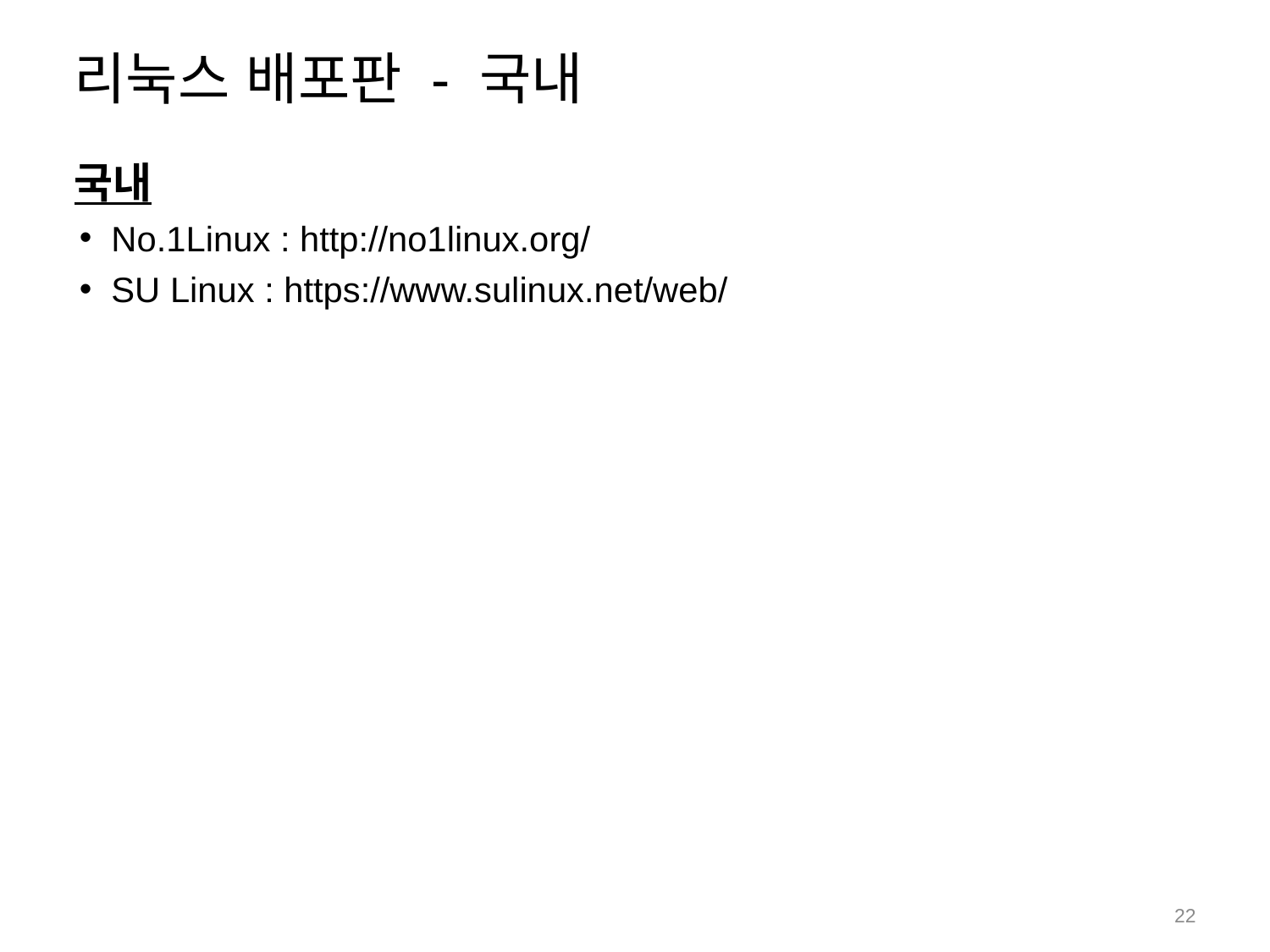

# 리눅스 배포판 - 국내
국내
No.1Linux : http://no1linux.org/
SU Linux : https://www.sulinux.net/web/
22